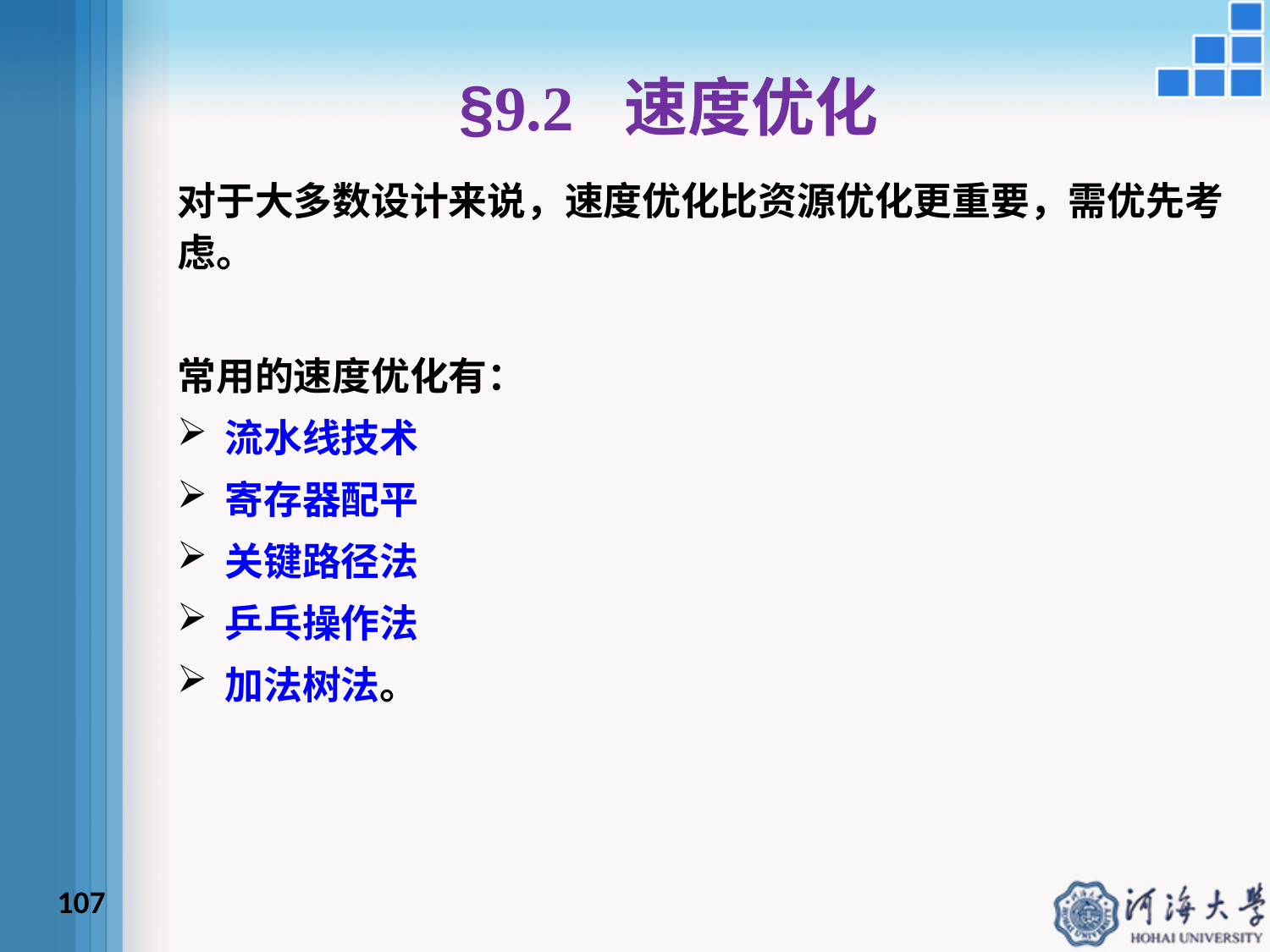

§9.2  速度优化
对于大多数设计来说，速度优化比资源优化更重要，需优先考虑。

常用的速度优化有：
流水线技术
寄存器配平
关键路径法
乒乓操作法
加法树法。
107